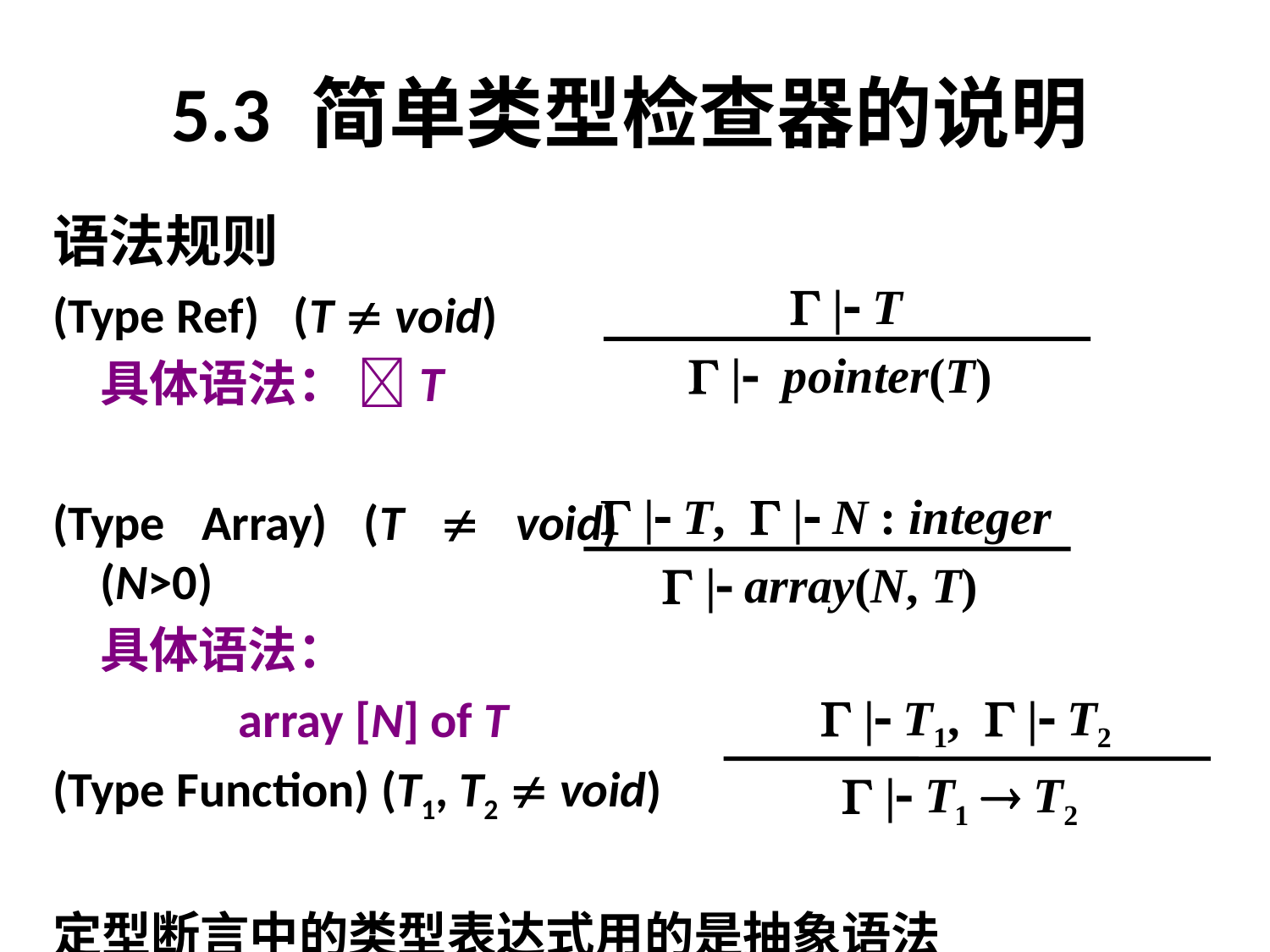

# 5.3 简单类型检查器的说明
语法规则
(Type Ref)   (T ≠ void)
	具体语法： ↑T

(Type Array) (T ≠ void)					 (N>0)
	具体语法：
		 array [N] of T
(Type Function) (T1, T2 ≠ void)

定型断言中的类型表达式用的是抽象语法
 Γ |− T
Γ |−  pointer(T)

 Γ |− T,  Γ |− N : integer
Γ |− array(N, T)

 Γ |− T1,  Γ |− T2
Γ |− T1 → T2